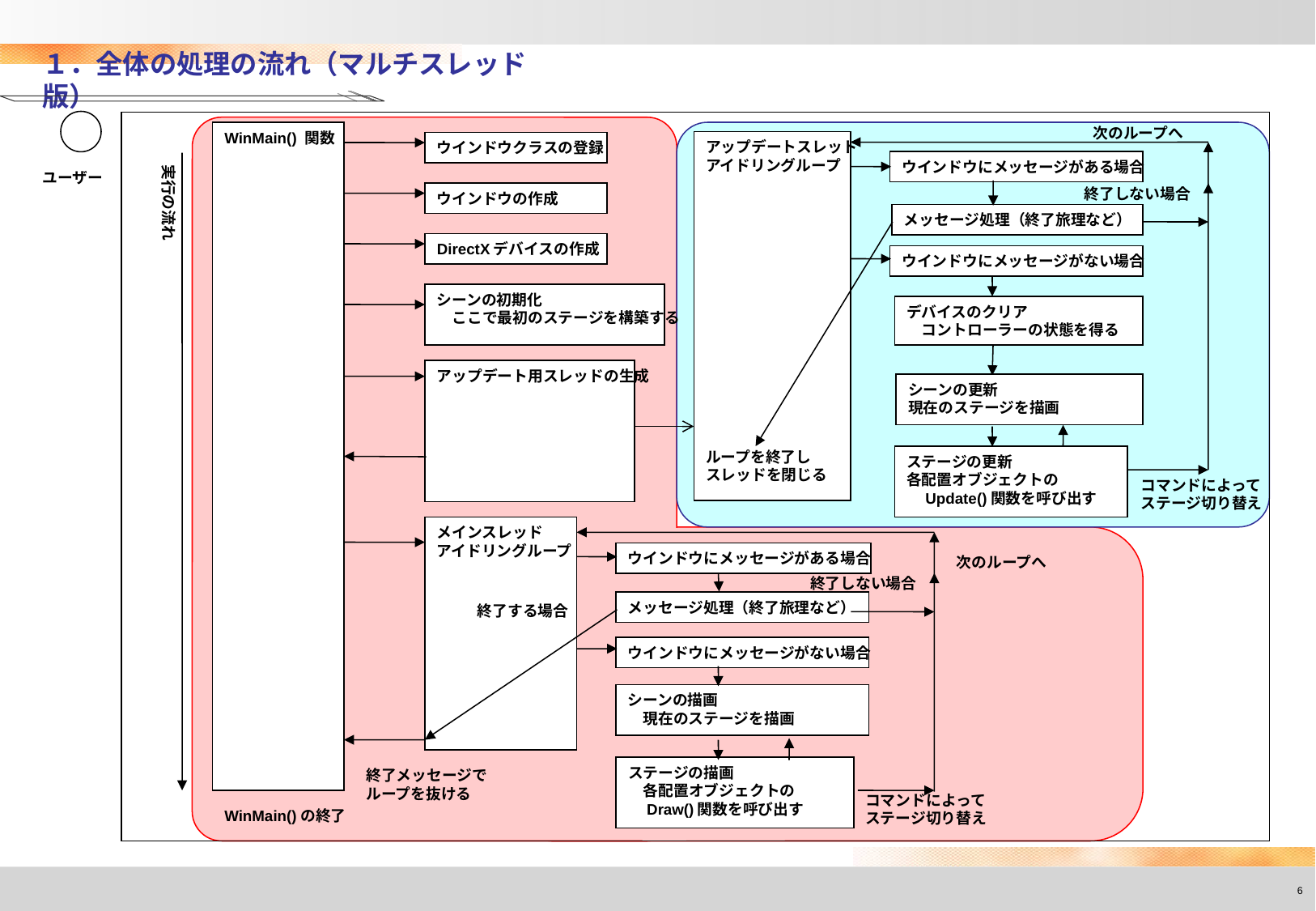

１．全体の処理の流れ（マルチスレッド版）

次のループへ
WinMain() 関数

アップデートスレッド
アイドリングループ

ループを終了し
スレッドを閉じる
ウインドウクラスの登録

ウインドウにメッセージがある場合

実行の流れ

終了しない場合

ウインドウの作成

メッセージ処理（終了旅理など）

DirectXデバイスの作成

ウインドウにメッセージがない場合

シーンの初期化
　ここで最初のステージを構築する

デバイスのクリア
　コントローラーの状態を得る

アップデート用スレッドの生成

シーンの更新
現在のステージを描画

ステージの更新
各配置オブジェクトの
　Update()関数を呼び出す

コマンドによって
ステージ切り替え
メインスレッド
アイドリングループ

ウインドウにメッセージがある場合

次のループへ

終了しない場合

メッセージ処理（終了旅理など）

終了する場合

ウインドウにメッセージがない場合

シーンの描画
　現在のステージを描画

ステージの描画
　各配置オブジェクトの
　Draw()関数を呼び出す

終了メッセージで
ループを抜ける
コマンドによって
ステージ切り替え

WinMain()の終了
ユーザー
6